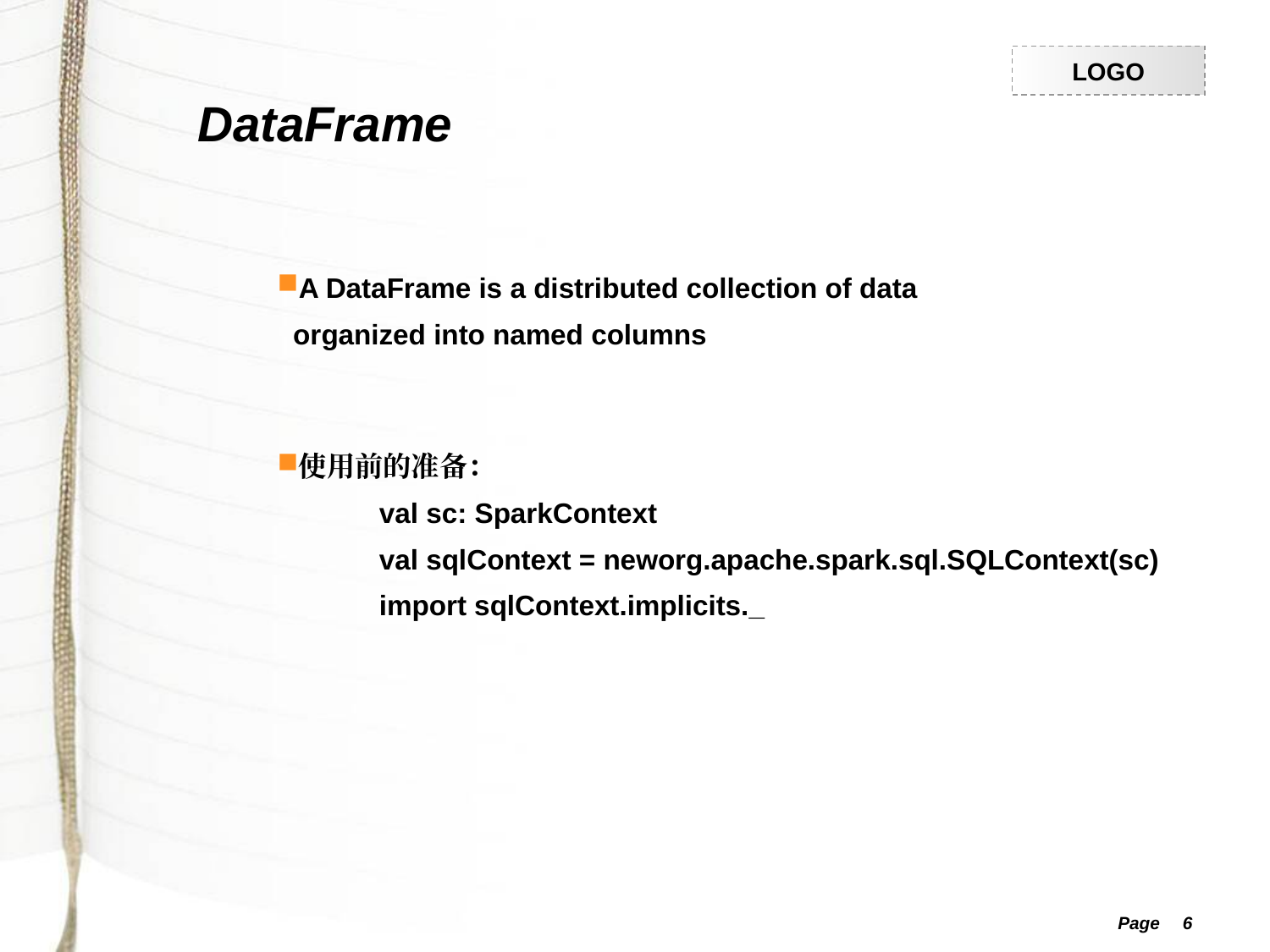

DataFrame
# A DataFrame is a distributed collection of data
  organized into named columns

使用前的准备：
             val sc: SparkContext
             val sqlContext = neworg.apache.spark.sql.SQLContext(sc)
             import sqlContext.implicits._